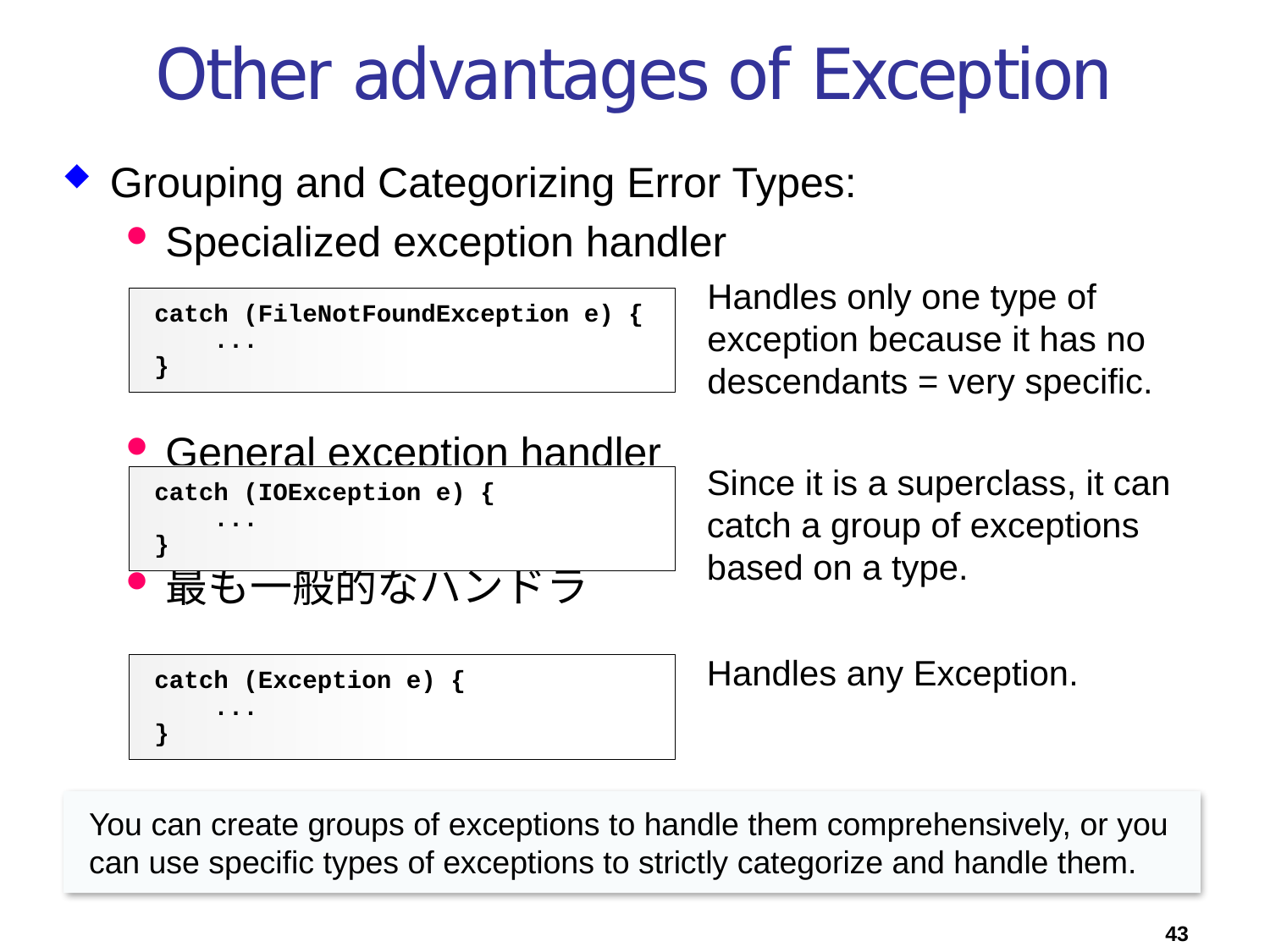

# Other advantages of Exception
Grouping and Categorizing Error Types:
Specialized exception handler

General exception handler

最も一般的なハンドラ
Handles only one type of exception because it has no descendants = very specific.
catch (FileNotFoundException e) {
    ...
}
Since it is a superclass, it can catch a group of exceptions based on a type.
catch (IOException e) {
    ...
}
Handles any Exception.
catch (Exception e) {
    ...
}
You can create groups of exceptions to handle them comprehensively, or you can use specific types of exceptions to strictly categorize and handle them.